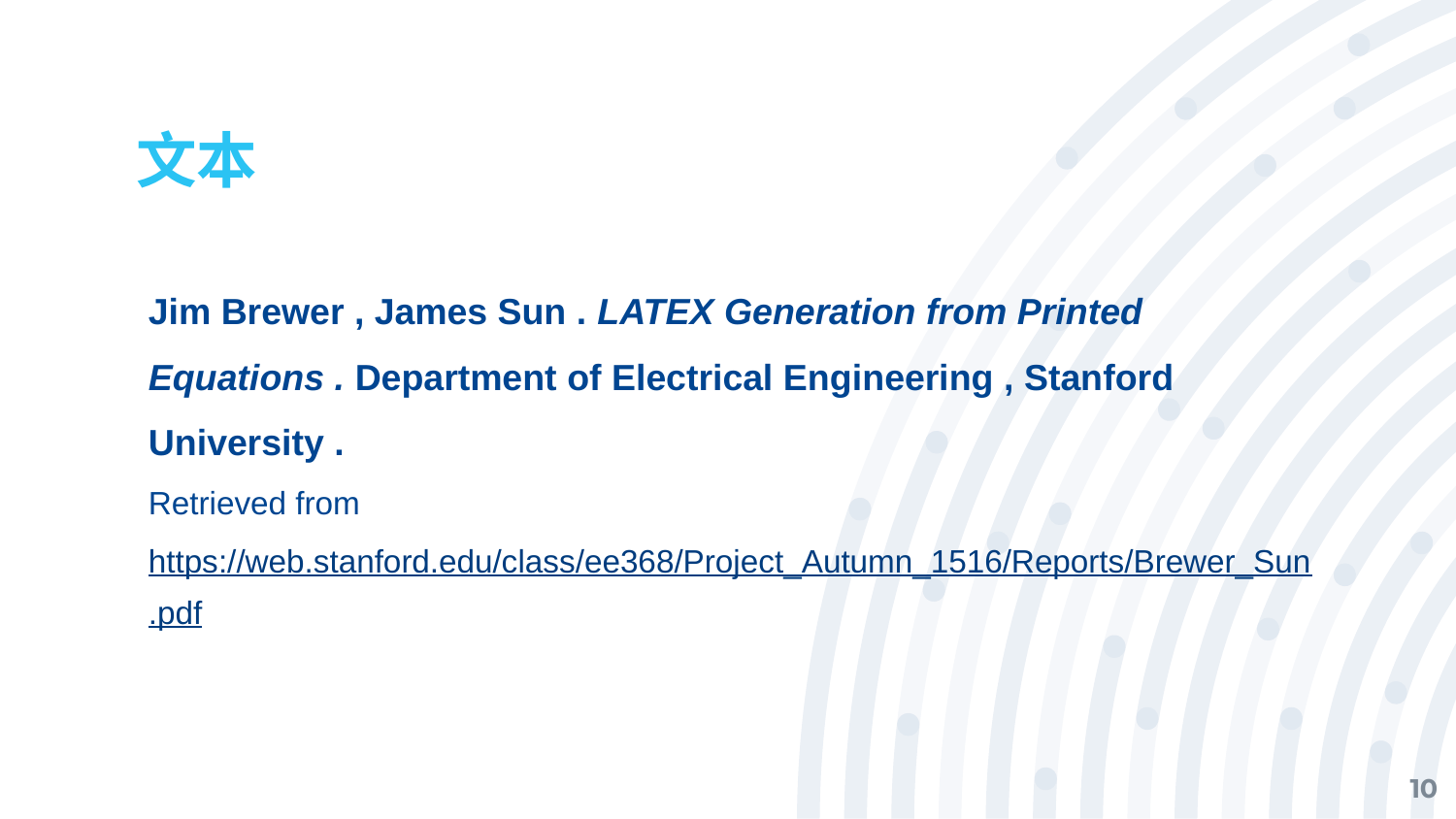

# 文本
Jim Brewer , James Sun . LATEX Generation from Printed Equations . Department of Electrical Engineering , Stanford University .
Retrieved from
https://web.stanford.edu/class/ee368/Project_Autumn_1516/Reports/Brewer_Sun.pdf

10